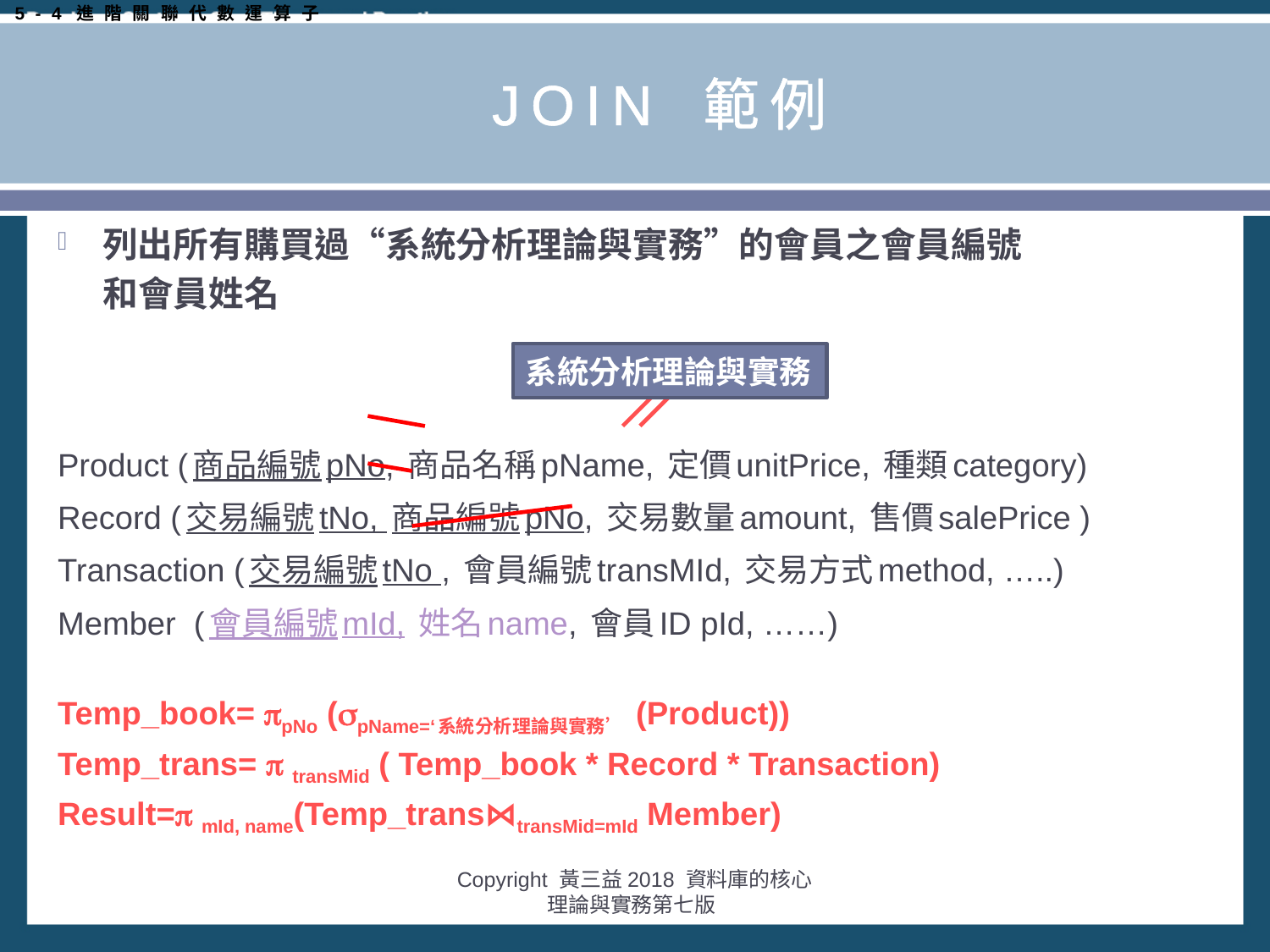

5-4進階關聯代數運算子
# JOIN 範例
列出所有購買過“系統分析理論與實務”的會員之會員編號
     和會員姓名

Product (商品編號pNo, 商品名稱pName, 定價unitPrice, 種類category)
Record (交易編號tNo, 商品編號pNo, 交易數量amount, 售價salePrice )
Transaction (交易編號tNo , 會員編號transMId, 交易方式method, …..)
Member  (會員編號mId, 姓名name, 會員ID pId, ……)

Temp_book= πpNo (σpName=‘系統分析理論與實務’ (Product))
Temp_trans= π transMid ( Temp_book * Record * Transaction)
Result=π mId, name(Temp_trans⋈transMid=mId Member)
系統分析理論與實務

Copyright 黃三益2018 資料庫的核心理論與實務第七版